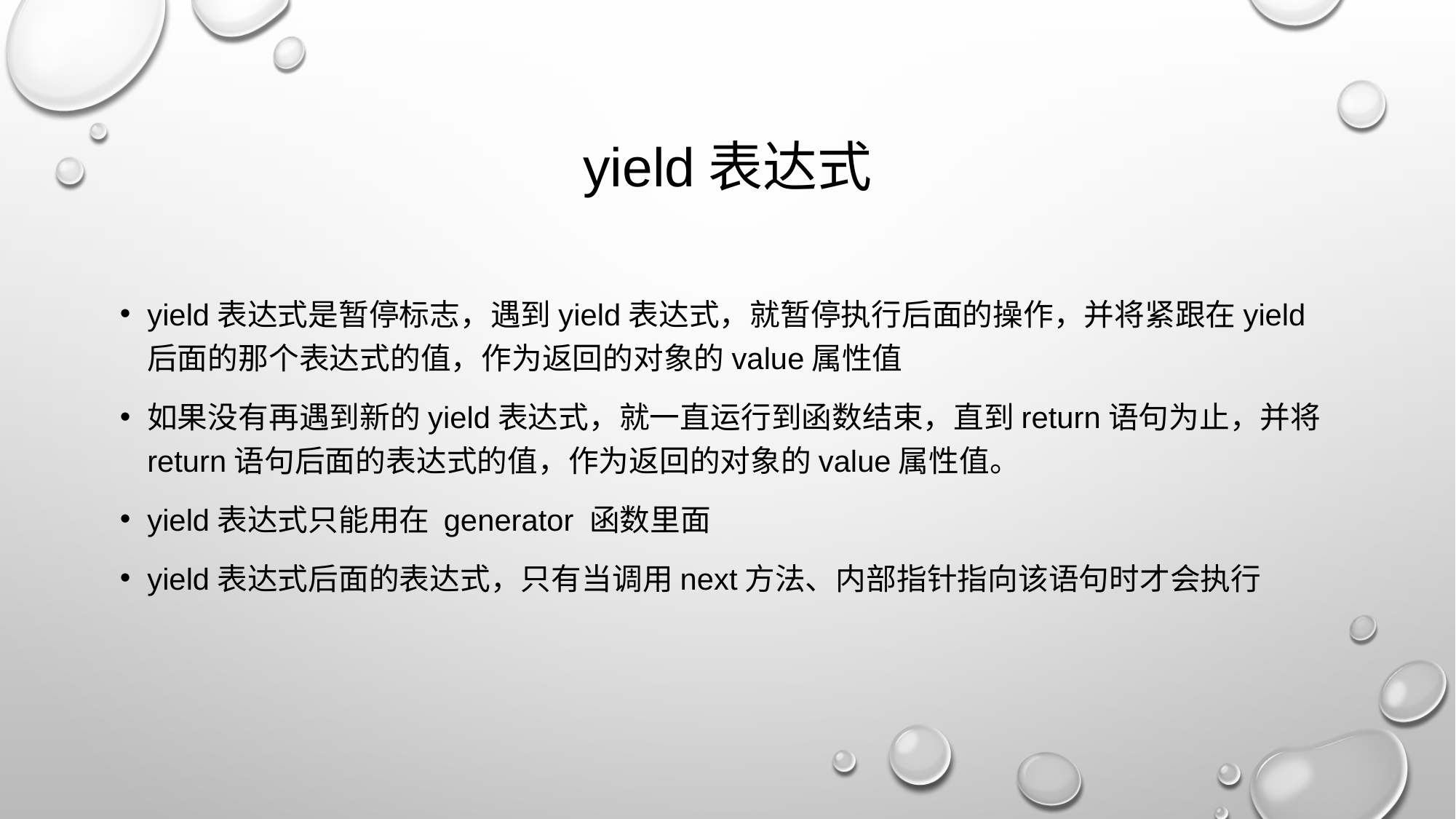

# yield表达式
yield表达式是暂停标志，遇到yield表达式，就暂停执行后面的操作，并将紧跟在yield后面的那个表达式的值，作为返回的对象的value属性值
如果没有再遇到新的yield表达式，就一直运行到函数结束，直到return语句为止，并将return语句后面的表达式的值，作为返回的对象的value属性值。
yield表达式只能用在 generator 函数里面
yield表达式后面的表达式，只有当调用next方法、内部指针指向该语句时才会执行